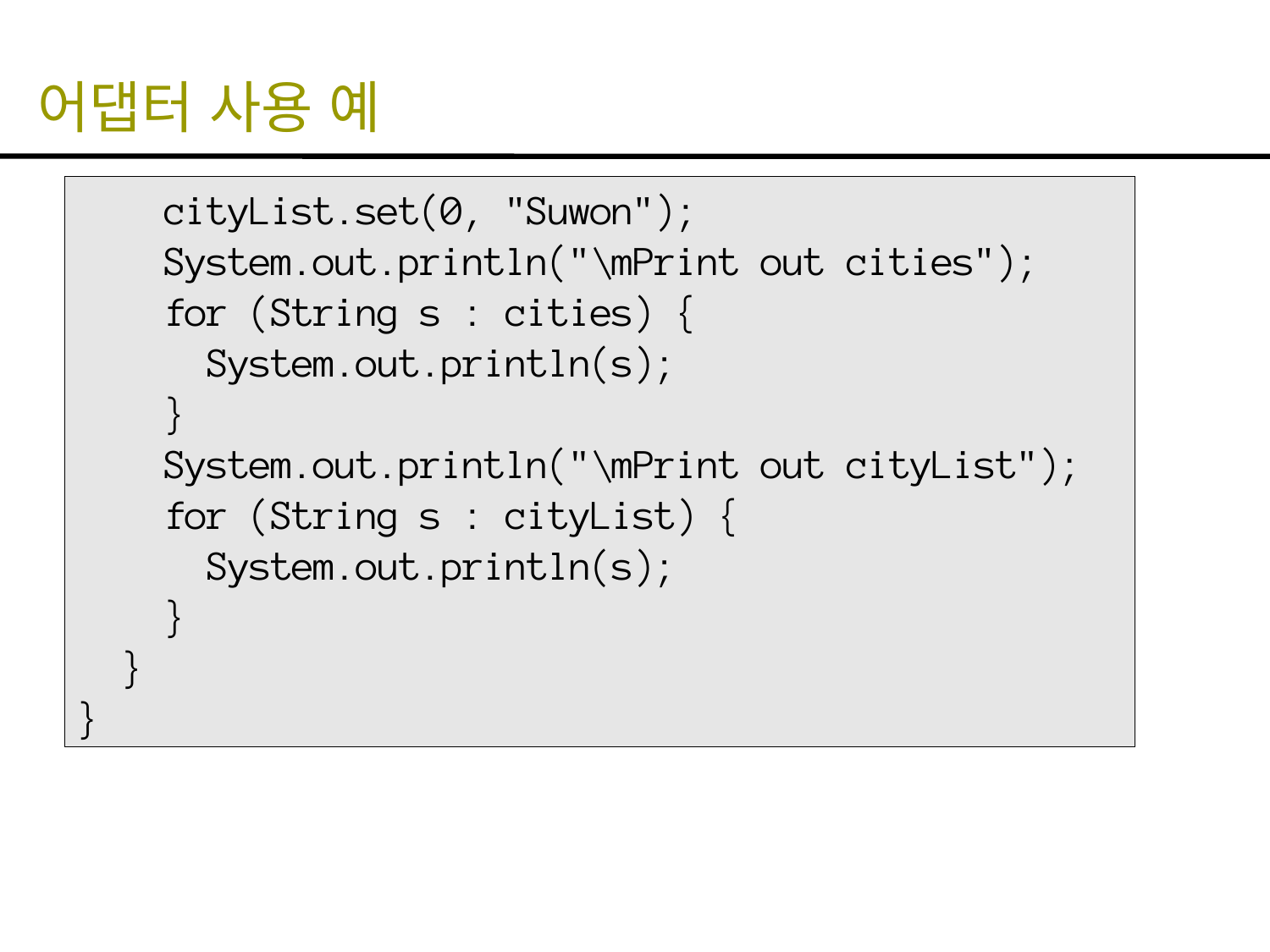

# 어댑터 사용 예

    cityList.set(0, "Suwon");
    System.out.println("\mPrint out cities");
    for (String s : cities) {
      System.out.println(s);
    }
    System.out.println("\mPrint out cityList");
    for (String s : cityList) {
      System.out.println(s);
    }
  }
}